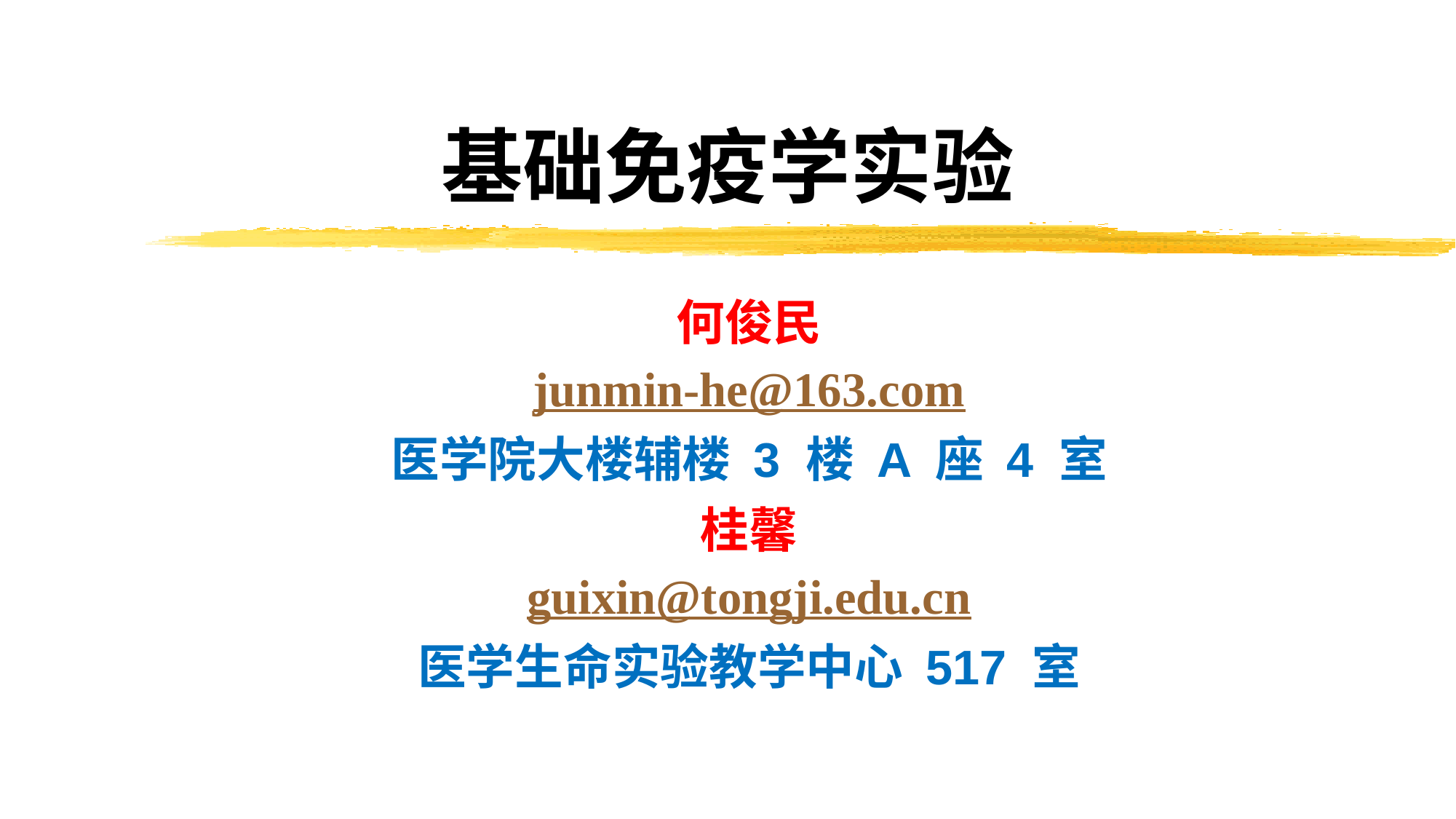

# 基础免疫学实验
何俊民
junmin-he@163.com
医学院大楼辅楼 3 楼 A 座 4 室
桂馨
guixin@tongji.edu.cn
医学生命实验教学中心 517 室